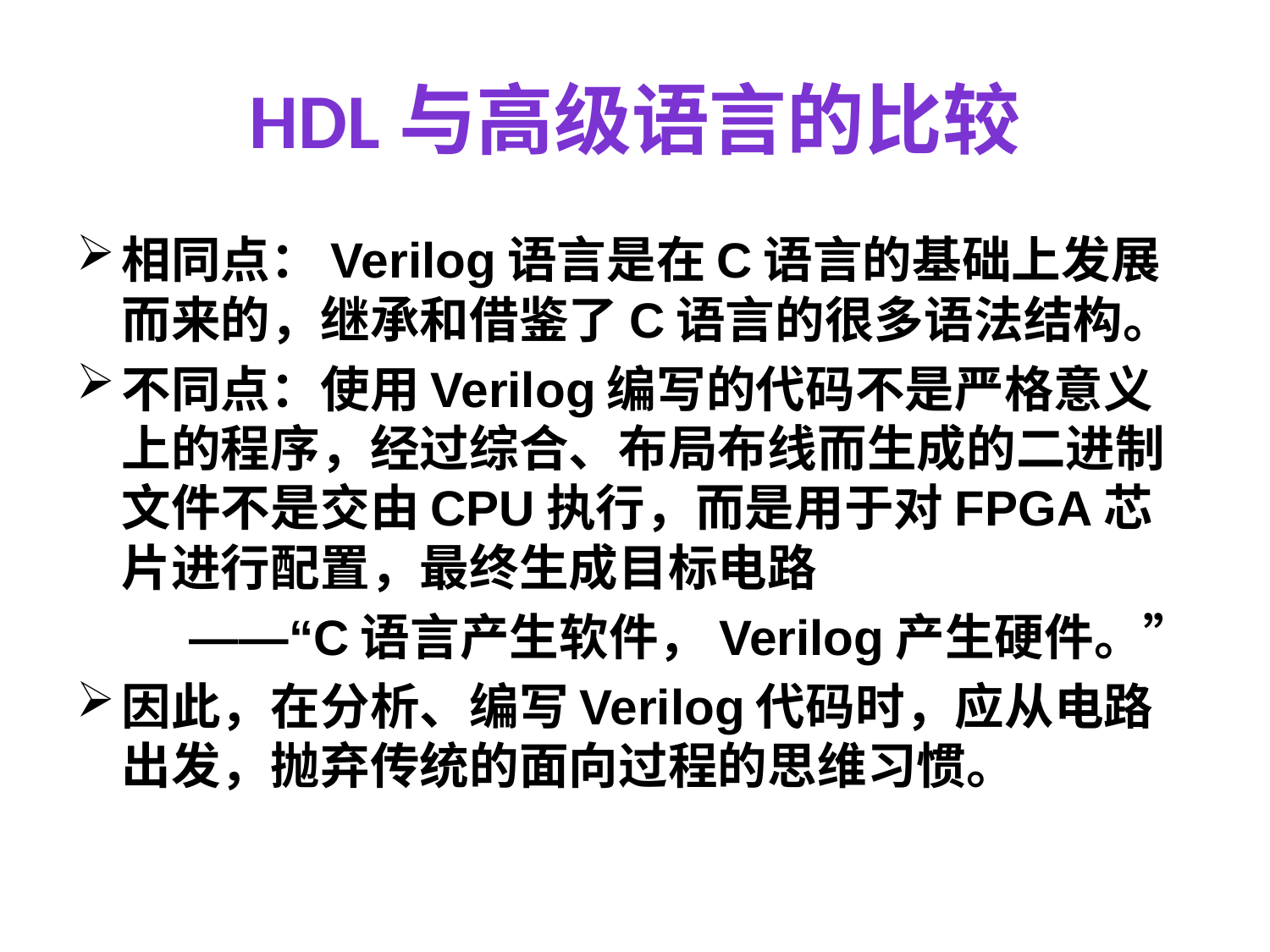

# HDL与高级语言的比较
相同点：Verilog语言是在C语言的基础上发展而来的，继承和借鉴了C语言的很多语法结构。
不同点：使用Verilog编写的代码不是严格意义上的程序，经过综合、布局布线而生成的二进制文件不是交由CPU执行，而是用于对FPGA芯片进行配置，最终生成目标电路
——“C语言产生软件，Verilog产生硬件。”
因此，在分析、编写Verilog代码时，应从电路出发，抛弃传统的面向过程的思维习惯。